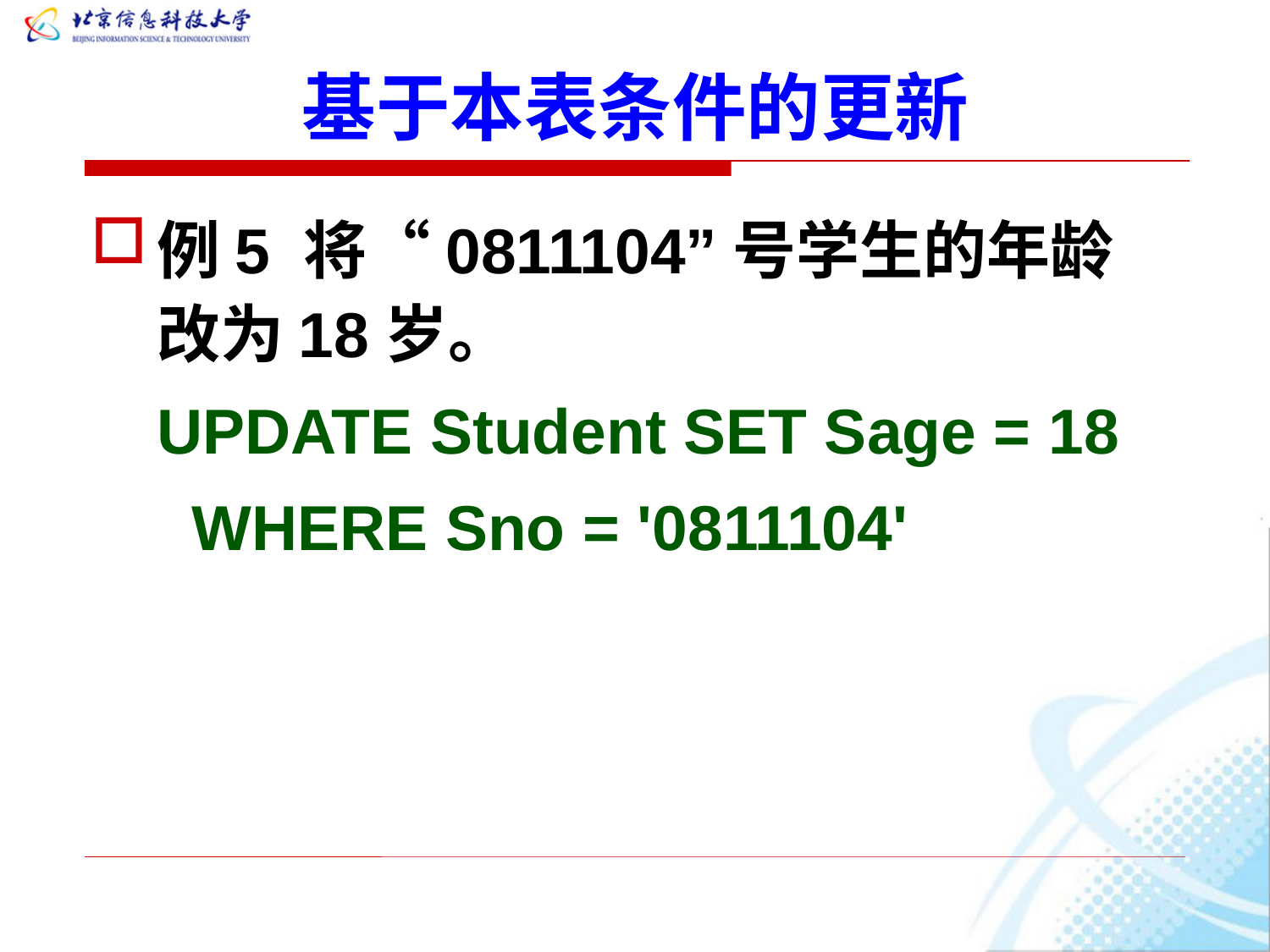

# 基于本表条件的更新
例5 将“0811104”号学生的年龄改为18岁。
UPDATE Student SET Sage = 18
  WHERE Sno = '0811104'

151